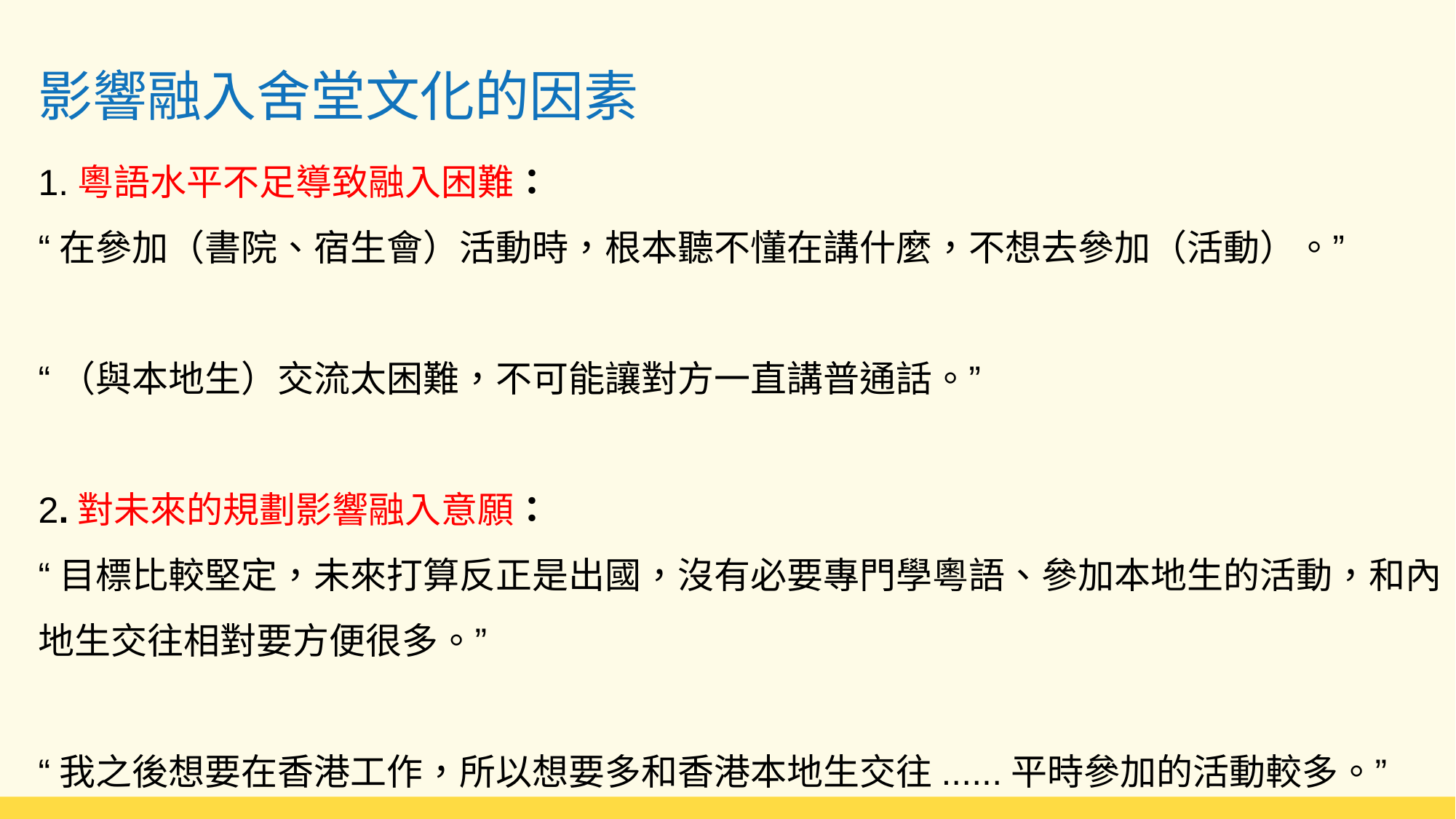

1.粵語水平不足導致融入困難：
“在參加（書院、宿生會）活動時，根本聽不懂在講什麼，不想去參加（活動）。”

“（與本地生）交流太困難，不可能讓對方一直講普通話。”

2.對未來的規劃影響融入意願：
“目標比較堅定，未來打算反正是出國，沒有必要專門學粵語、參加本地生的活動，和內地生交往相對要方便很多。”

“我之後想要在香港工作，所以想要多和香港本地生交往......平時參加的活動較多。”

影響融入舍堂文化的因素